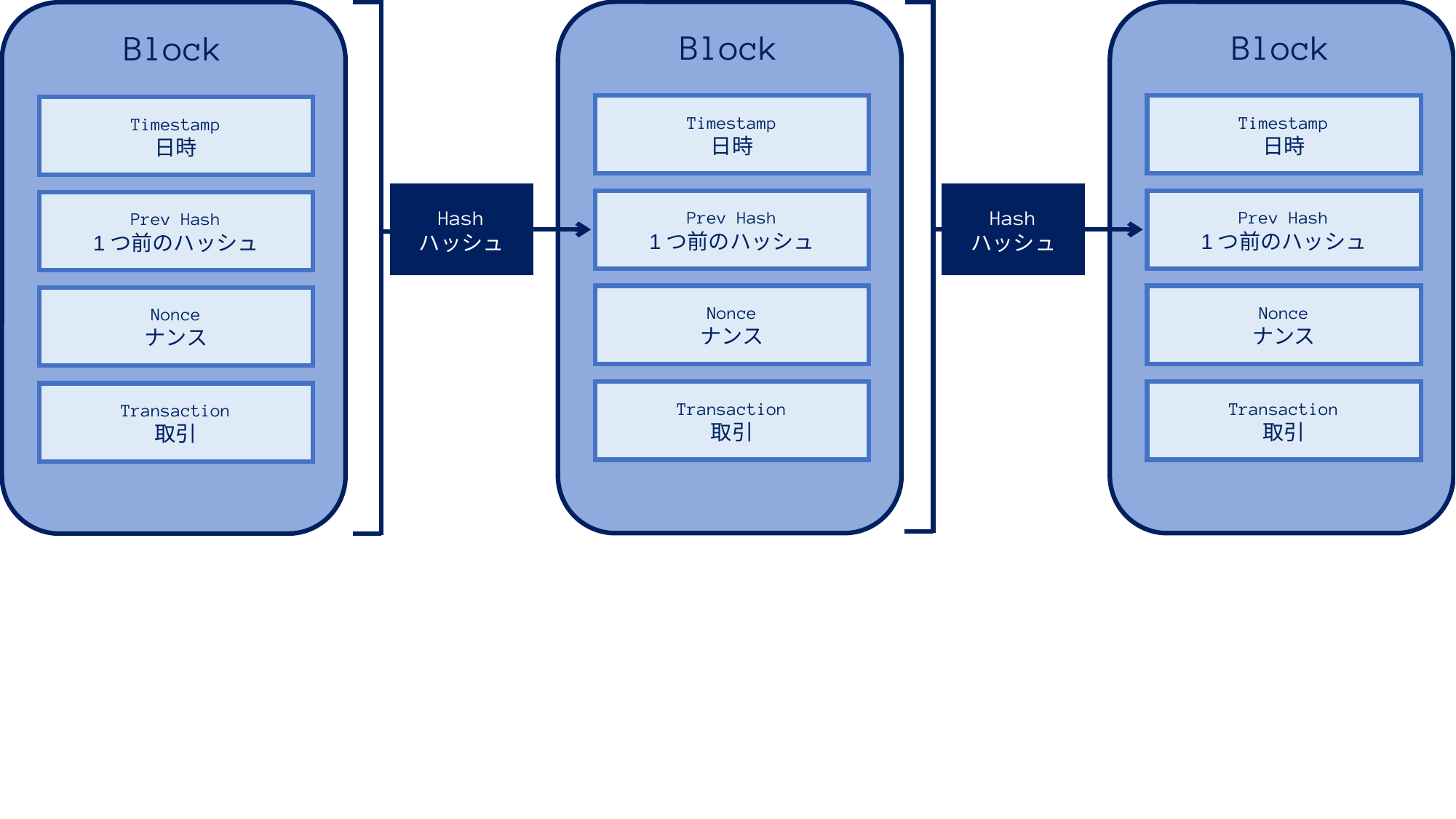

Block
Block
Block
Timestamp
日時
Timestamp
日時
Timestamp
日時
Hash
ハッシュ
Hash
ハッシュ
Prev Hash
1つ前のハッシュ
Prev Hash
1つ前のハッシュ
Prev Hash
1つ前のハッシュ
Nonce
ナンス
Nonce
ナンス
Nonce
ナンス
Transaction
取引
Transaction
取引
Transaction
取引